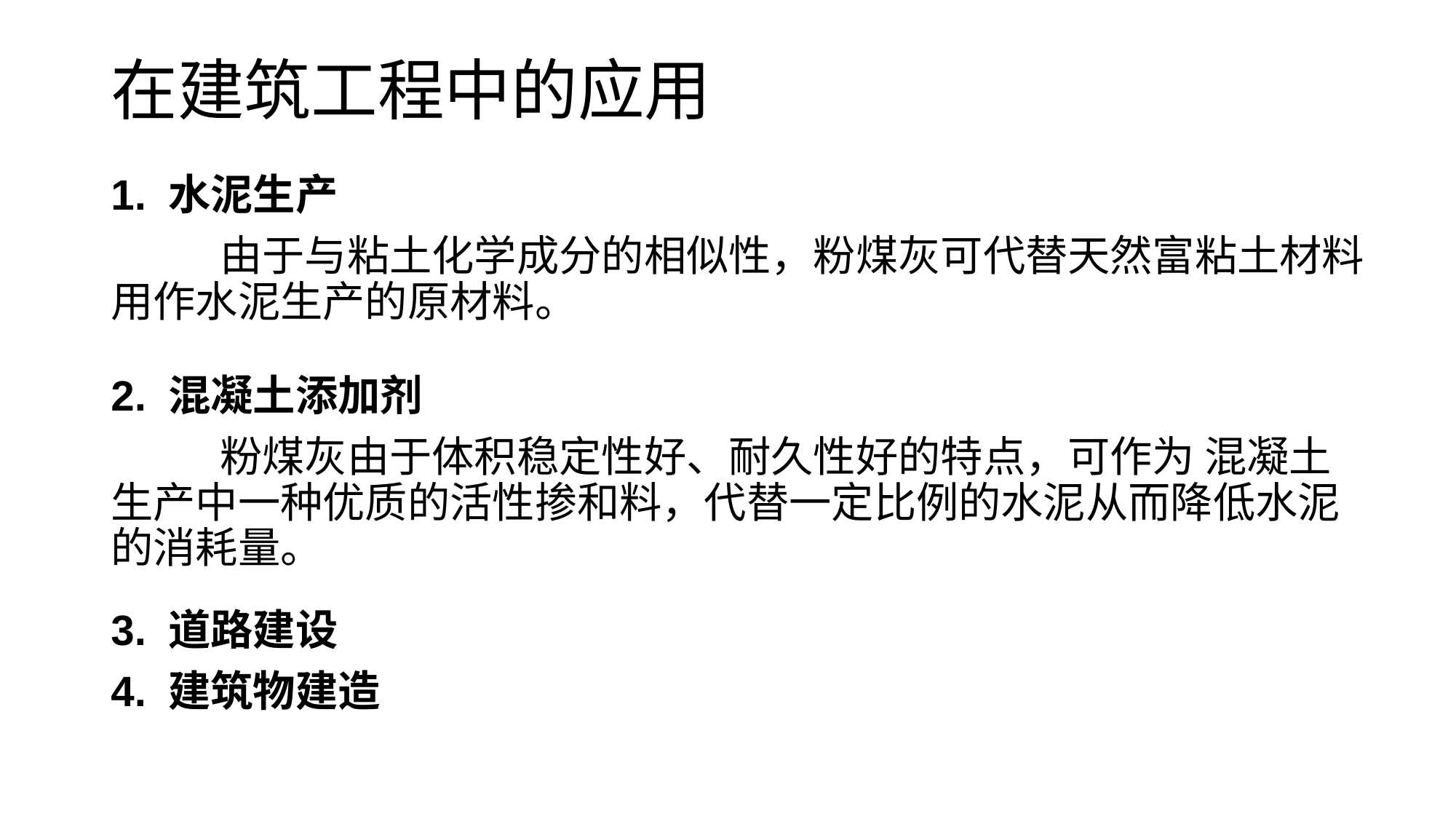

# 在建筑工程中的应用
1. 水泥生产
	由于与粘土化学成分的相似性，粉煤灰可代替天然富粘土材料用作水泥生产的原材料。
2. 混凝土添加剂
	粉煤灰由于体积稳定性好、耐久性好的特点，可作为 混凝土生产中一种优质的活性掺和料，代替一定比例的水泥从而降低水泥的消耗量。
3. 道路建设
4. 建筑物建造